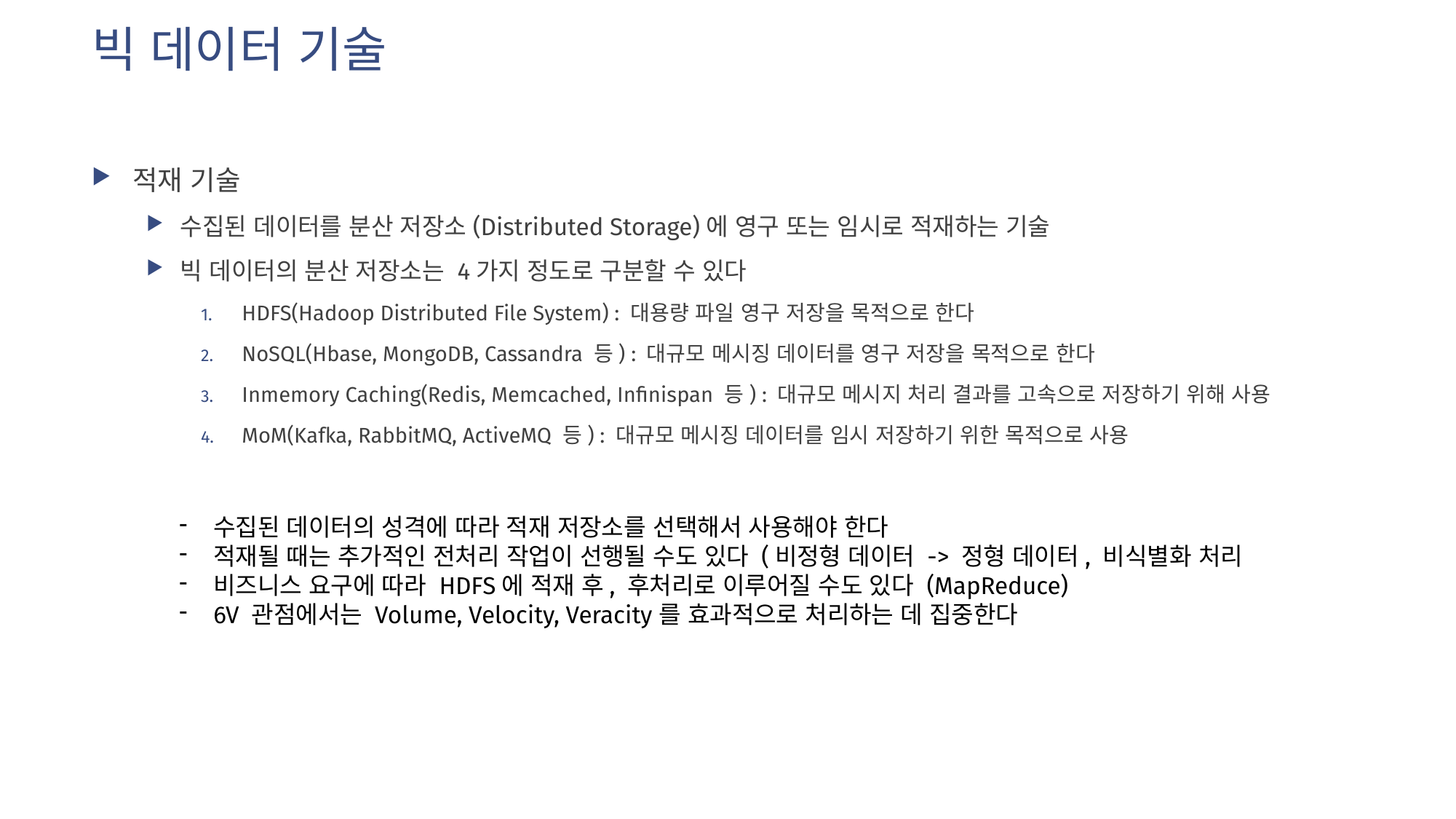

# 빅 데이터 기술
적재 기술
수집된 데이터를 분산 저장소(Distributed Storage)에 영구 또는 임시로 적재하는 기술
빅 데이터의 분산 저장소는 4가지 정도로 구분할 수 있다
HDFS(Hadoop Distributed File System) : 대용량 파일 영구 저장을 목적으로 한다
NoSQL(Hbase, MongoDB, Cassandra 등) : 대규모 메시징 데이터를 영구 저장을 목적으로 한다
Inmemory Caching(Redis, Memcached, Infinispan 등) : 대규모 메시지 처리 결과를 고속으로 저장하기 위해 사용
MoM(Kafka, RabbitMQ, ActiveMQ 등) : 대규모 메시징 데이터를 임시 저장하기 위한 목적으로 사용
수집된 데이터의 성격에 따라 적재 저장소를 선택해서 사용해야 한다
적재될 때는 추가적인 전처리 작업이 선행될 수도 있다 (비정형 데이터 -> 정형 데이터, 비식별화 처리
비즈니스 요구에 따라 HDFS에 적재 후, 후처리로 이루어질 수도 있다 (MapReduce)
6V 관점에서는 Volume, Velocity, Veracity를 효과적으로 처리하는 데 집중한다